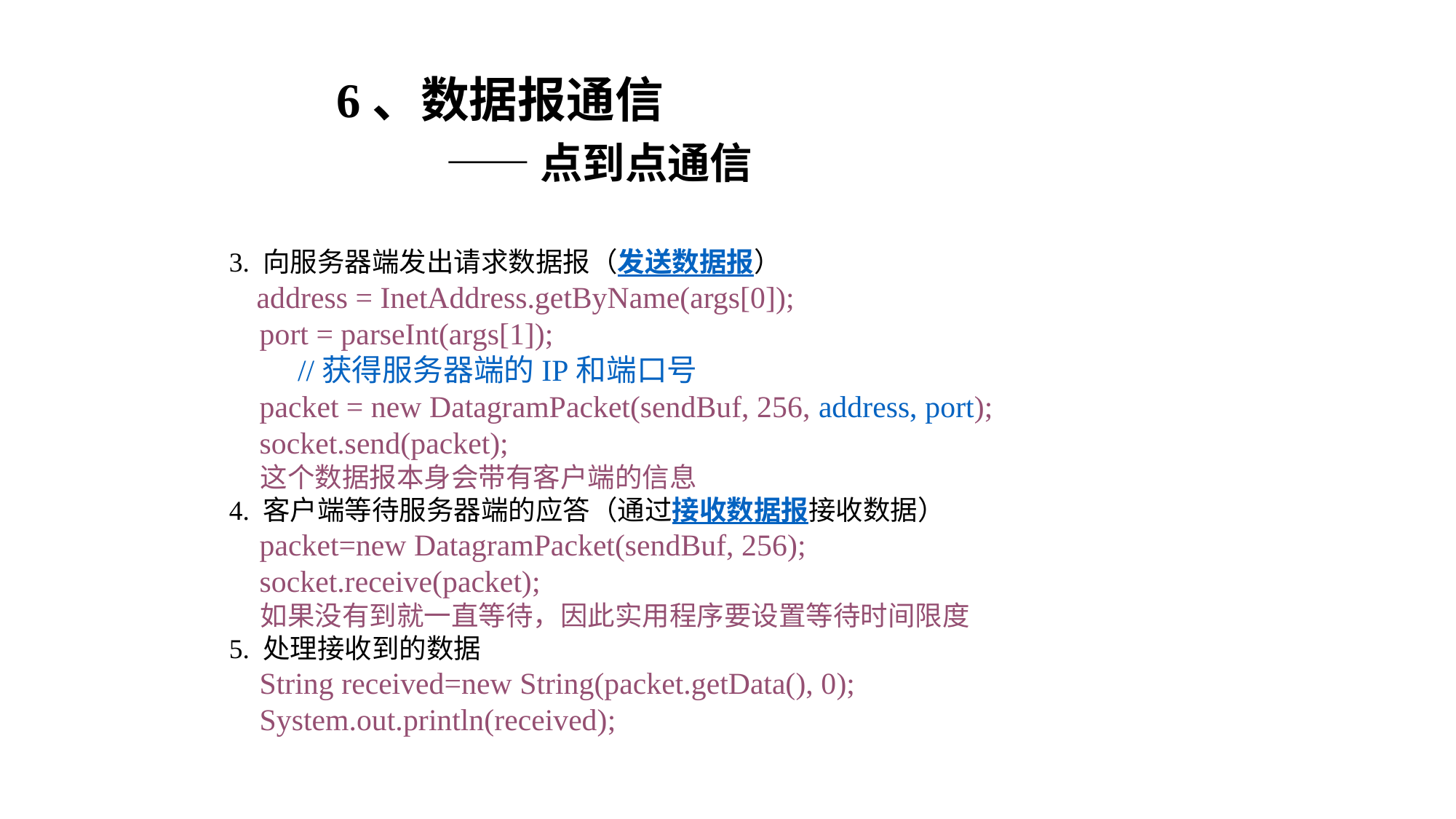

6、数据报通信
	——点到点通信
3. 向服务器端发出请求数据报（发送数据报）
    address = InetAddress.getByName(args[0]);
    port = parseInt(args[1]);
         //获得服务器端的IP和端口号
    packet = new DatagramPacket(sendBuf, 256, address, port);
    socket.send(packet);
    这个数据报本身会带有客户端的信息
4. 客户端等待服务器端的应答（通过接收数据报接收数据）
    packet=new DatagramPacket(sendBuf, 256);
    socket.receive(packet);
    如果没有到就一直等待，因此实用程序要设置等待时间限度
5. 处理接收到的数据
    String received=new String(packet.getData(), 0);
    System.out.println(received);